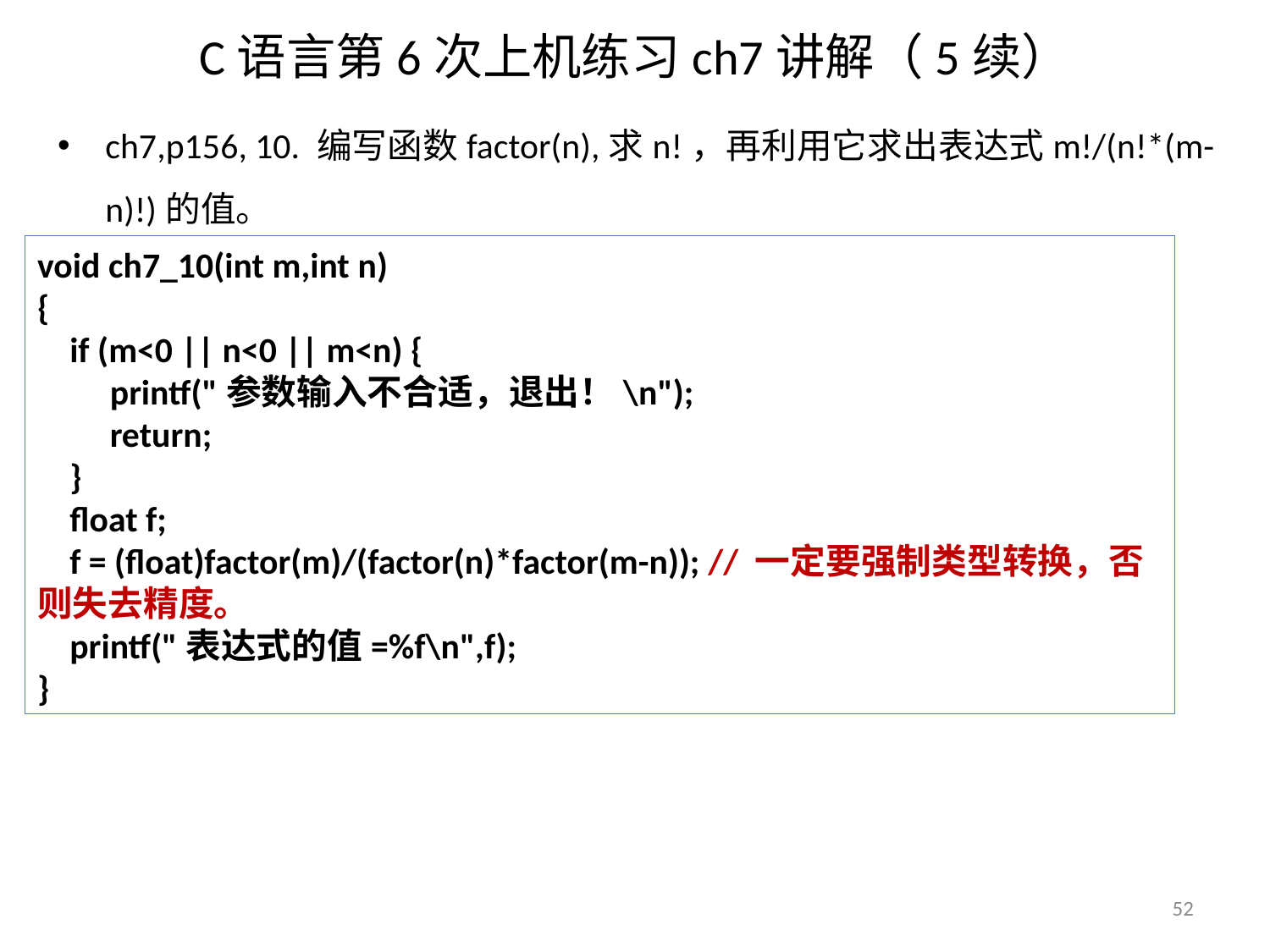

# C语言第6次上机练习ch7讲解（5续）
ch7,p156, 10. 编写函数factor(n),求n!，再利用它求出表达式m!/(n!*(m-n)!)的值。

void ch7_10(int m,int n)
{
    if (m<0 || n<0 || m<n) {
         printf("参数输入不合适，退出！\n");
         return;
    }
    float f;
    f = (float)factor(m)/(factor(n)*factor(m-n)); // 一定要强制类型转换，否则失去精度。
    printf("表达式的值=%f\n",f);
}
52